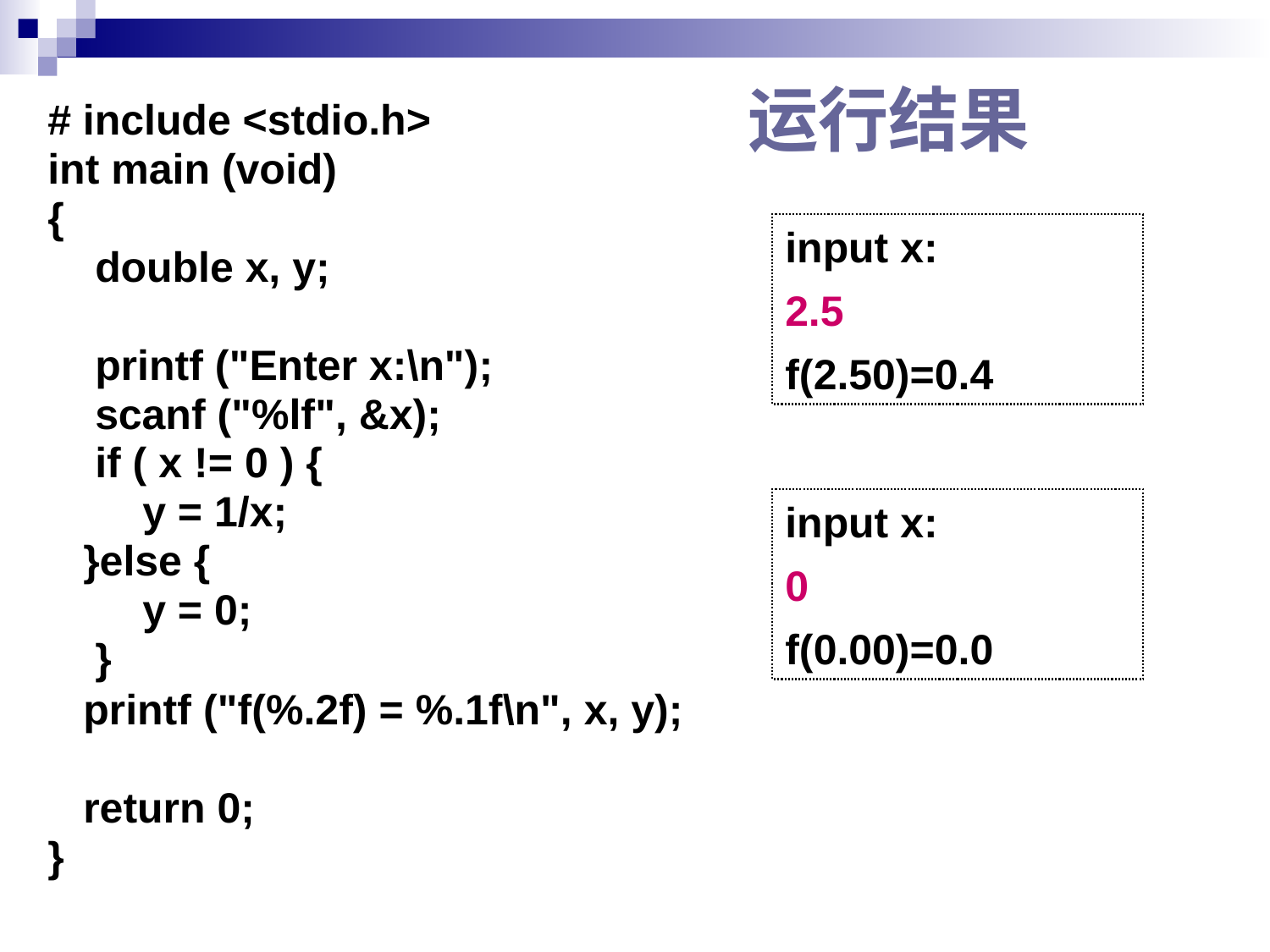

# 运行结果
# include <stdio.h>
int main (void)
{
    double x, y;

    printf ("Enter x:\n");
    scanf ("%lf", &x);
    if ( x != 0 ) {
        y = 1/x;
   }else {
        y = 0;
    }
   printf ("f(%.2f) = %.1f\n", x, y);

   return 0;
}
input x:
2.5
f(2.50)=0.4
input x:
0
f(0.00)=0.0